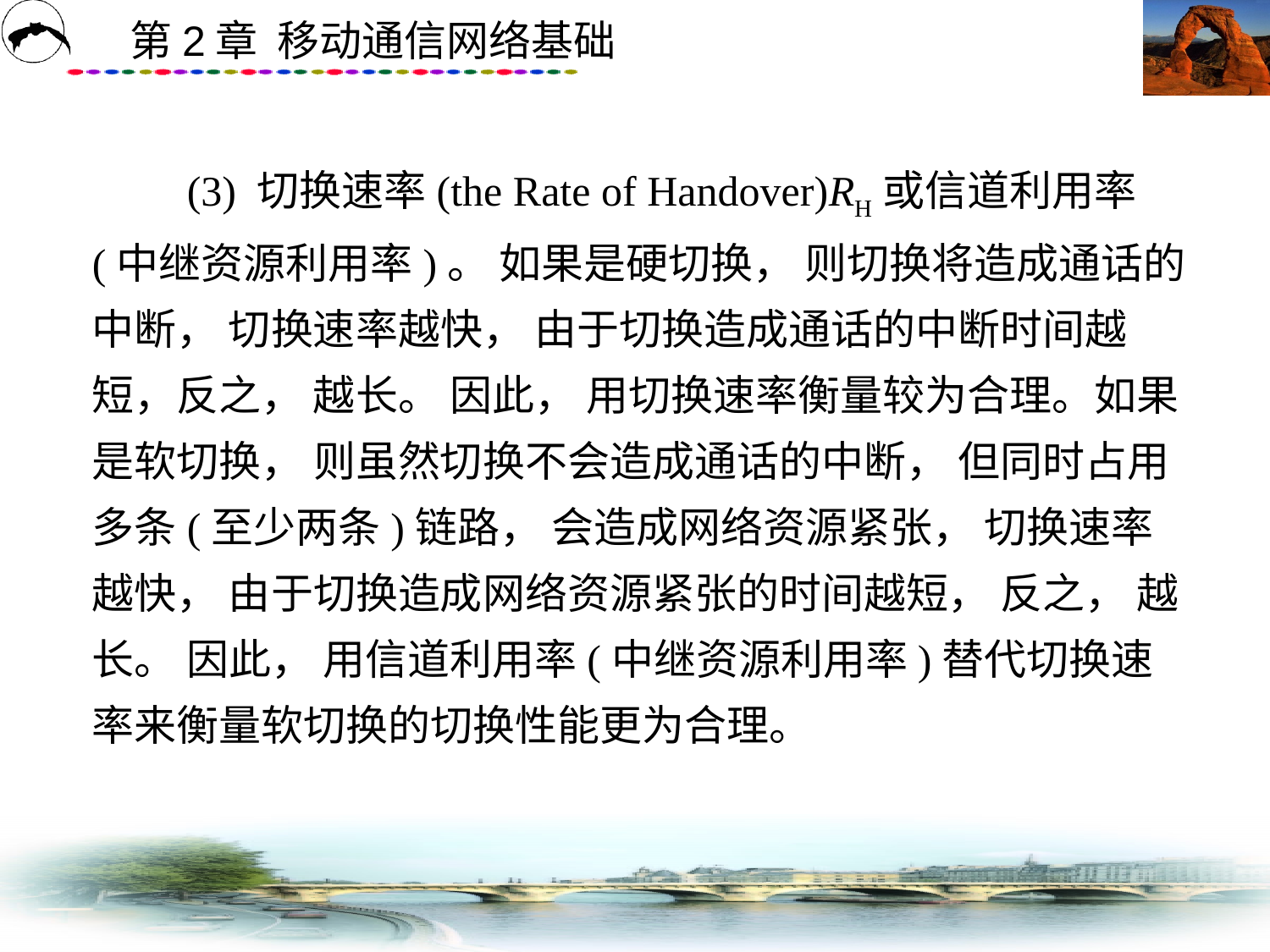

# (3) 切换速率(the Rate of Handover)RH或信道利用率(中继资源利用率)。 如果是硬切换， 则切换将造成通话的中断， 切换速率越快， 由于切换造成通话的中断时间越短，反之， 越长。 因此， 用切换速率衡量较为合理。如果是软切换， 则虽然切换不会造成通话的中断， 但同时占用多条(至少两条)链路， 会造成网络资源紧张， 切换速率越快， 由于切换造成网络资源紧张的时间越短， 反之， 越长。 因此， 用信道利用率(中继资源利用率)替代切换速率来衡量软切换的切换性能更为合理。